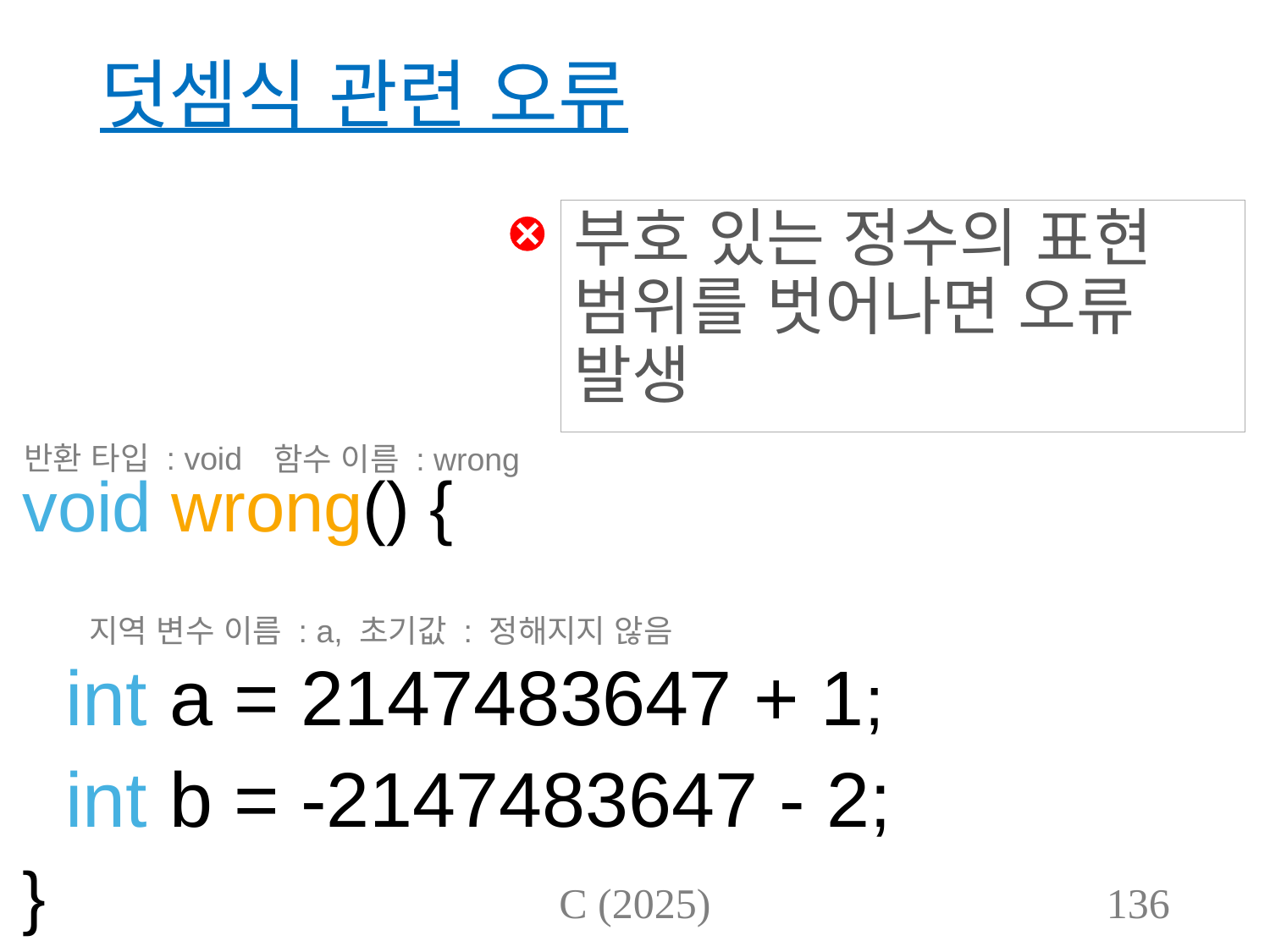

# 덧셈식 관련 오류
부호 있는 정수의 표현 범위를 벗어나면 오류 발생

반환 타입 : void
함수 이름 : wrong
void wrong() {

  int a = 2147483647 + 1;
  int b = -2147483647 - 2;
}
지역 변수 이름 : a, 초기값 : 정해지지 않음
C (2025)
136